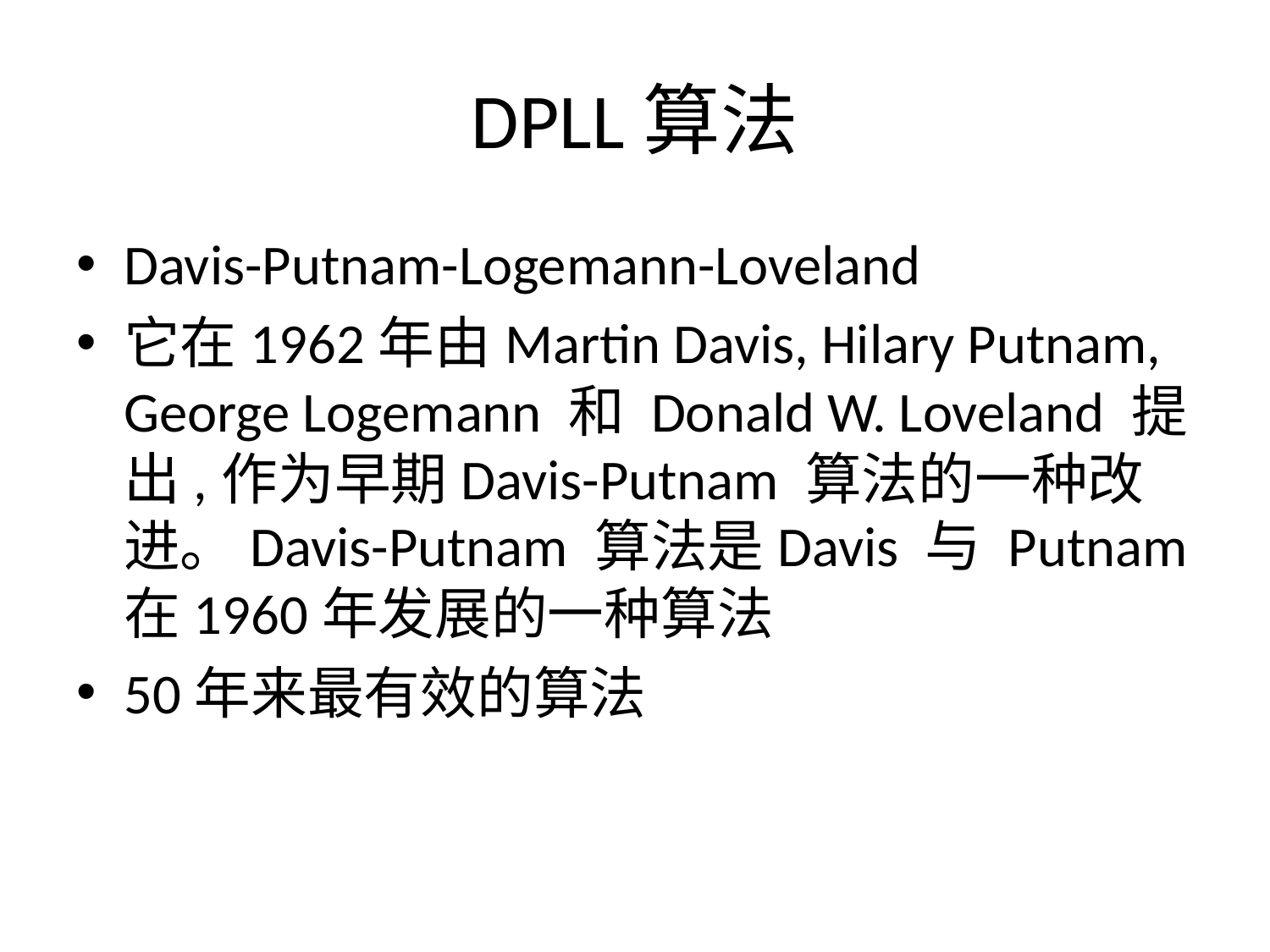

# DPLL算法
Davis-Putnam-Logemann-Loveland
它在1962年由Martin Davis, Hilary Putnam, George Logemann 和 Donald W. Loveland 提出,作为早期Davis-Putnam 算法的一种改进。Davis-Putnam 算法是Davis 与 Putnam在1960年发展的一种算法
50年来最有效的算法